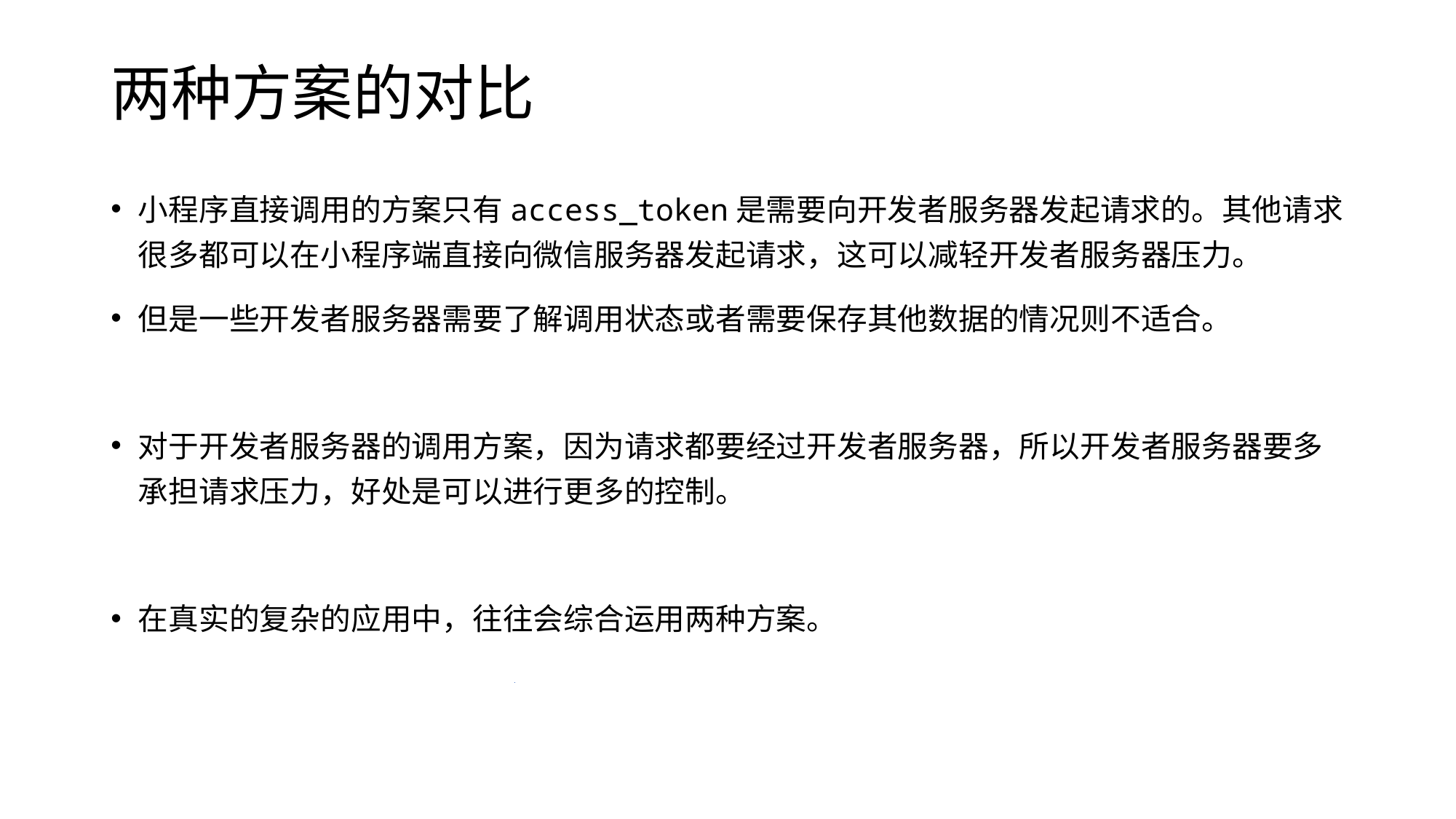

# 两种方案的对比
小程序直接调用的方案只有access_token是需要向开发者服务器发起请求的。其他请求很多都可以在小程序端直接向微信服务器发起请求，这可以减轻开发者服务器压力。
但是一些开发者服务器需要了解调用状态或者需要保存其他数据的情况则不适合。

对于开发者服务器的调用方案，因为请求都要经过开发者服务器，所以开发者服务器要多承担请求压力，好处是可以进行更多的控制。

在真实的复杂的应用中，往往会综合运用两种方案。